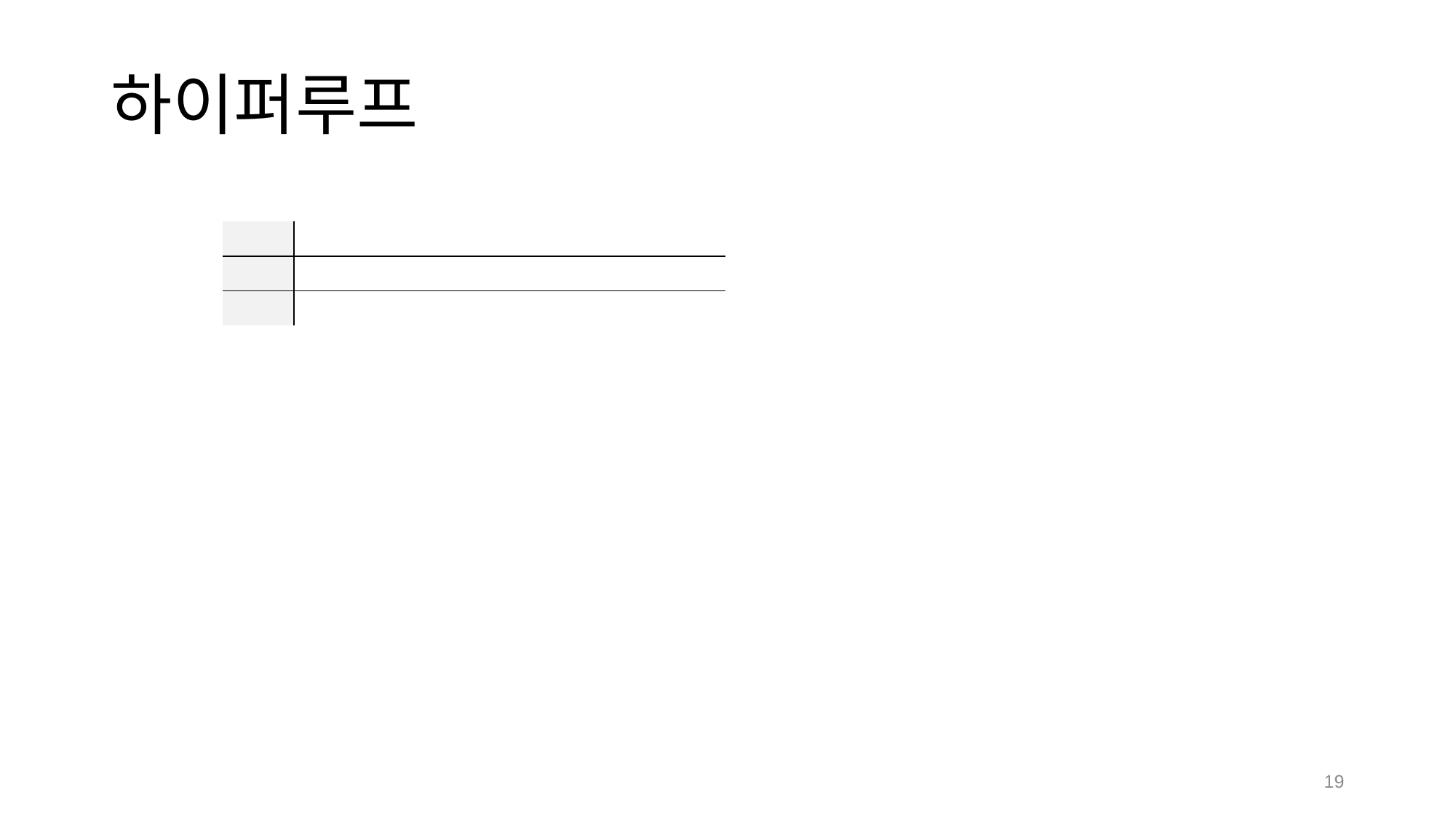

# 하이퍼루프
|  |  |
| --- | --- |
|  |  |
|  |  |
19